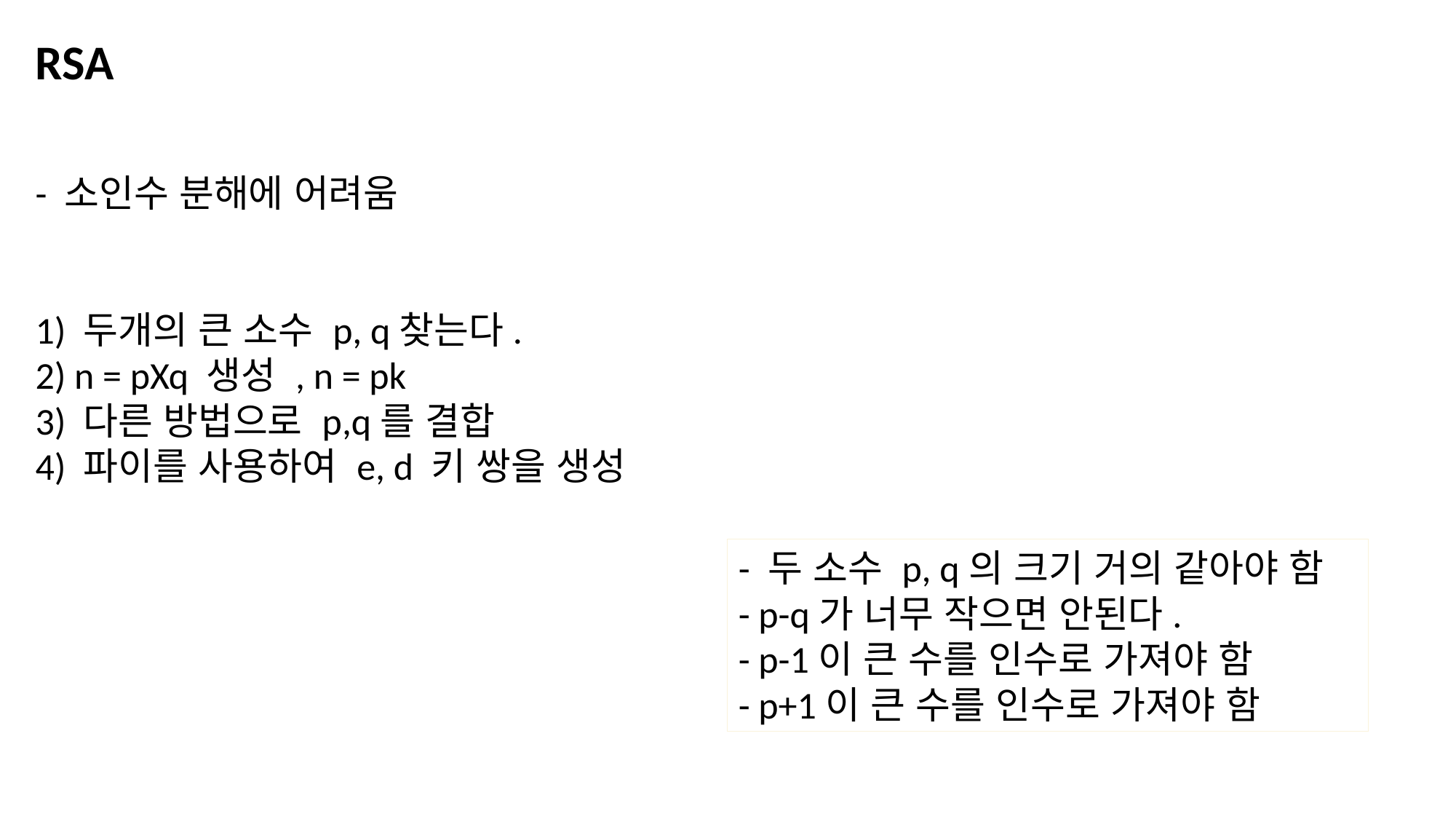

RSA
- 소인수 분해에 어려움

1) 두개의 큰 소수 p, q찾는다.
2) n = pXq 생성 , n = pk
3) 다른 방법으로 p,q를 결합
4) 파이를 사용하여 e, d 키 쌍을 생성

- 두 소수 p, q의 크기 거의 같아야 함
- p-q가 너무 작으면 안된다.
- p-1이 큰 수를 인수로 가져야 함
- p+1이 큰 수를 인수로 가져야 함